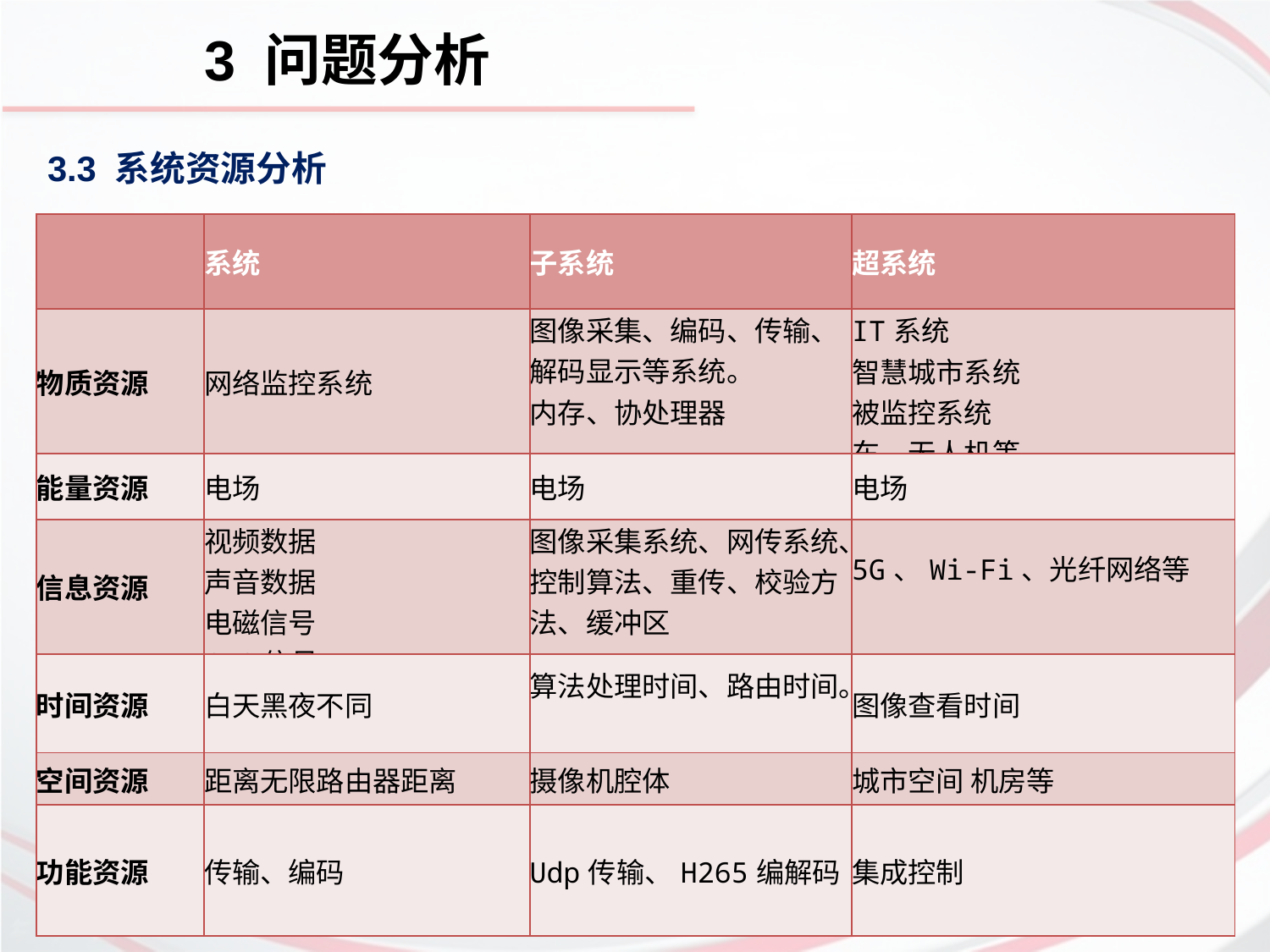

3 问题分析
3.3 系统资源分析

*本页说明：资源分析是对系统现有可用资源的全面梳理，力求做到“隐性资源显性化、显性资源系统化”。
|  | 系统 | 子系统 | 超系统 |
| --- | --- | --- | --- |
| 物质资源 | 网络监控系统 | 图像采集、编码、传输、解码显示等系统。 内存、协处理器 | IT系统 智慧城市系统 被监控系统 车、无人机等 |
| 能量资源 | 电场 | 电场 | 电场 |
| 信息资源 | 视频数据 声音数据 电磁信号 GPS信号 | 图像采集系统、网传系统、控制算法、重传、校验方法、缓冲区 | 5G、Wi-Fi、光纤网络等 |
| 时间资源 | 白天黑夜不同 | 算法处理时间、路由时间。 | 图像查看时间 |
| 空间资源 | 距离无限路由器距离 | 摄像机腔体 | 城市空间 机房等 |
| 功能资源 | 传输、编码 | Udp传输、H265编解码 | 集成控制 |
15